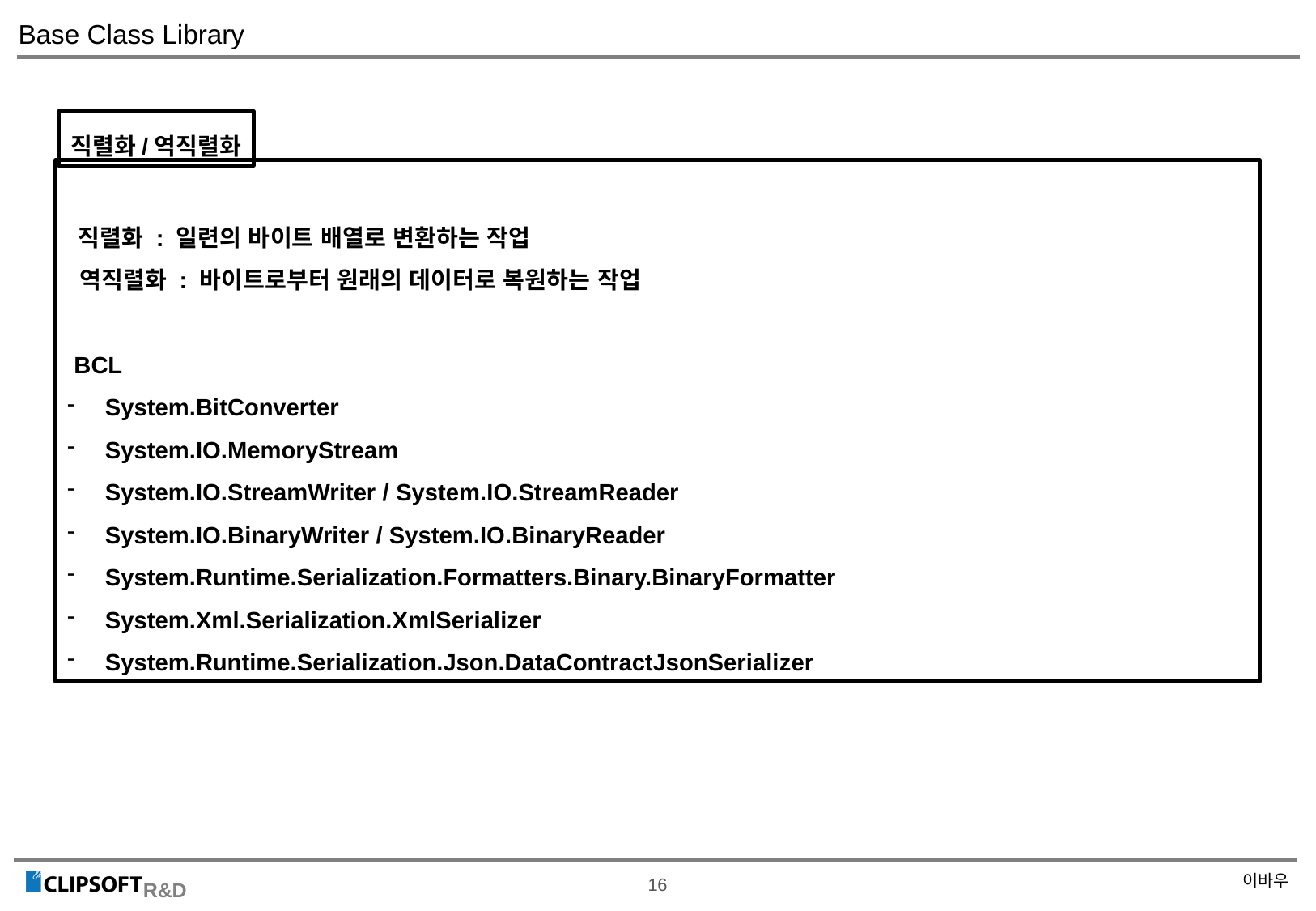

# Base Class Library
직렬화/역직렬화

 직렬화 : 일련의 바이트 배열로 변환하는 작업
 역직렬화 : 바이트로부터 원래의 데이터로 복원하는 작업

 BCL
System.BitConverter
System.IO.MemoryStream
System.IO.StreamWriter / System.IO.StreamReader
System.IO.BinaryWriter / System.IO.BinaryReader
System.Runtime.Serialization.Formatters.Binary.BinaryFormatter
System.Xml.Serialization.XmlSerializer
System.Runtime.Serialization.Json.DataContractJsonSerializer
이바우